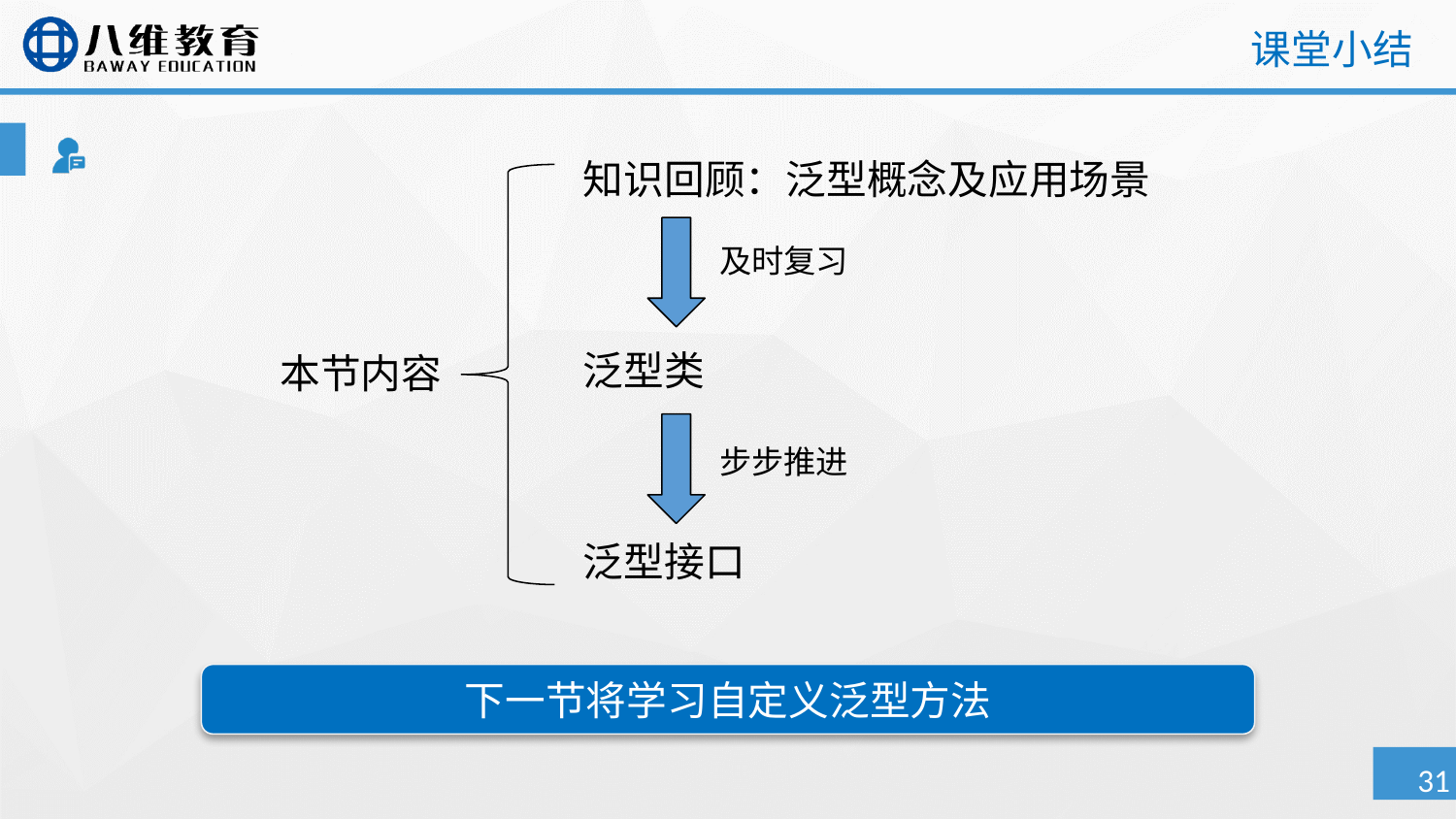

# 课堂小结
知识回顾：泛型概念及应用场景

本节内容

及时复习
泛型类

步步推进
泛型接口
下一节将学习自定义泛型方法